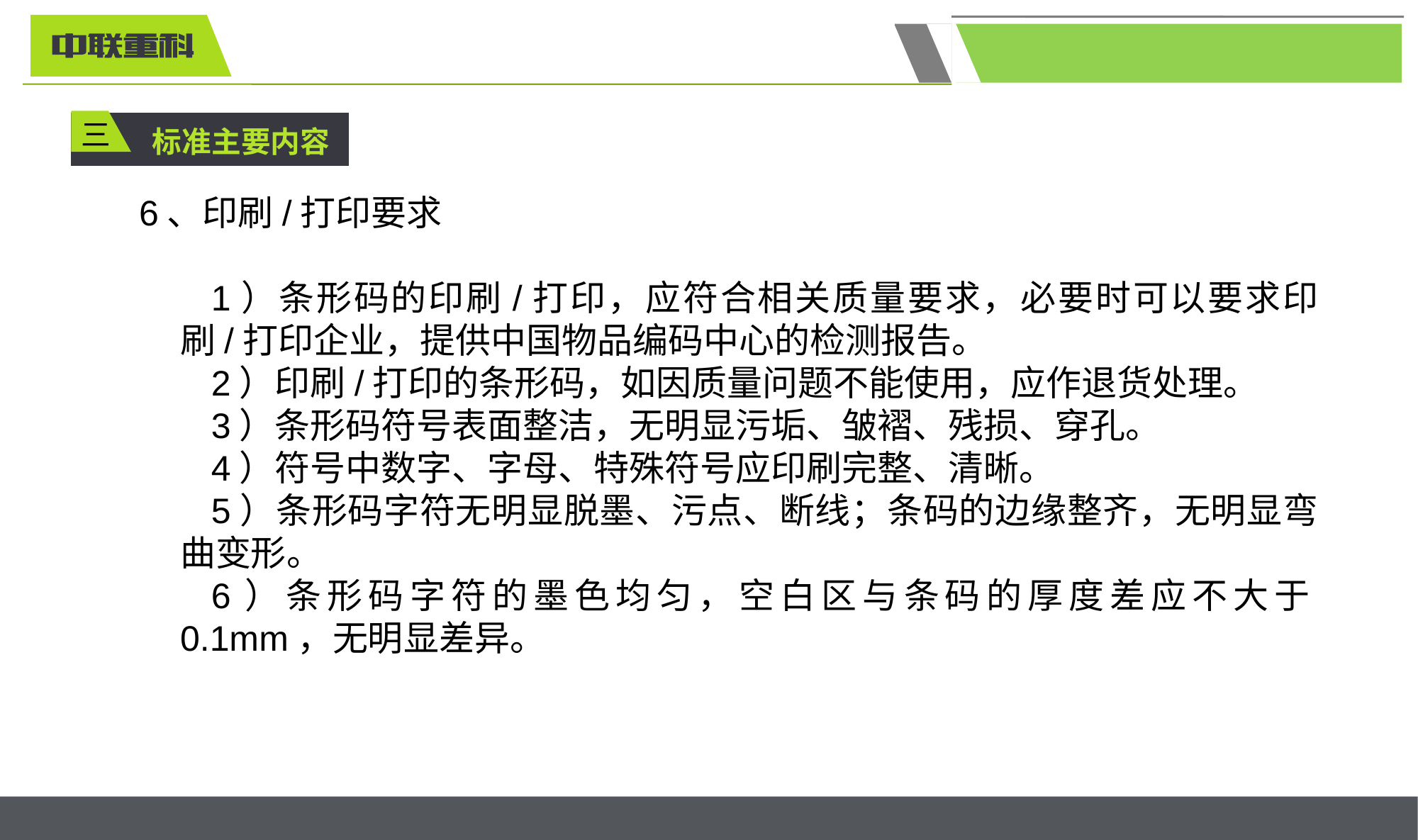

标准主要内容
三

6、印刷/打印要求

1）条形码的印刷/打印，应符合相关质量要求，必要时可以要求印刷/打印企业，提供中国物品编码中心的检测报告。
2）印刷/打印的条形码，如因质量问题不能使用，应作退货处理。
3）条形码符号表面整洁，无明显污垢、皱褶、残损、穿孔。
4）符号中数字、字母、特殊符号应印刷完整、清晰。
5）条形码字符无明显脱墨、污点、断线；条码的边缘整齐，无明显弯曲变形。
6）条形码字符的墨色均匀，空白区与条码的厚度差应不大于0.1mm，无明显差异。